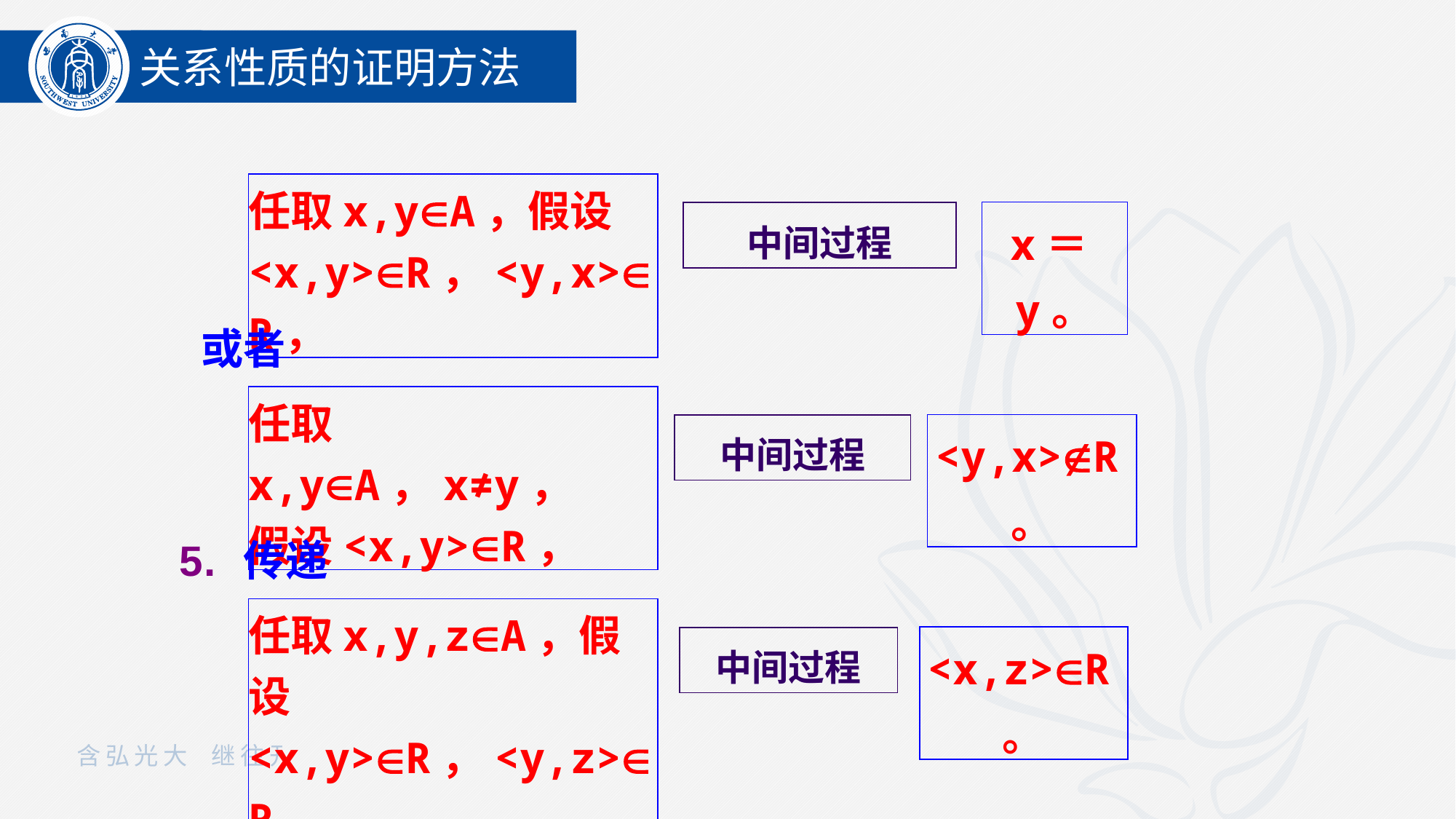

关系性质的证明方法
任取x,y∈A，假设
<x,y>∈R，<y,x>∈R，
x＝y。
中间过程
或者
任取x,y∈A，x≠y，
假设<x,y>∈R，
<y,x>∉R。
中间过程
传递
任取x,y,z∈A，假设
<x,y>∈R，<y,z>∈R，
<x,z>∈R。
中间过程